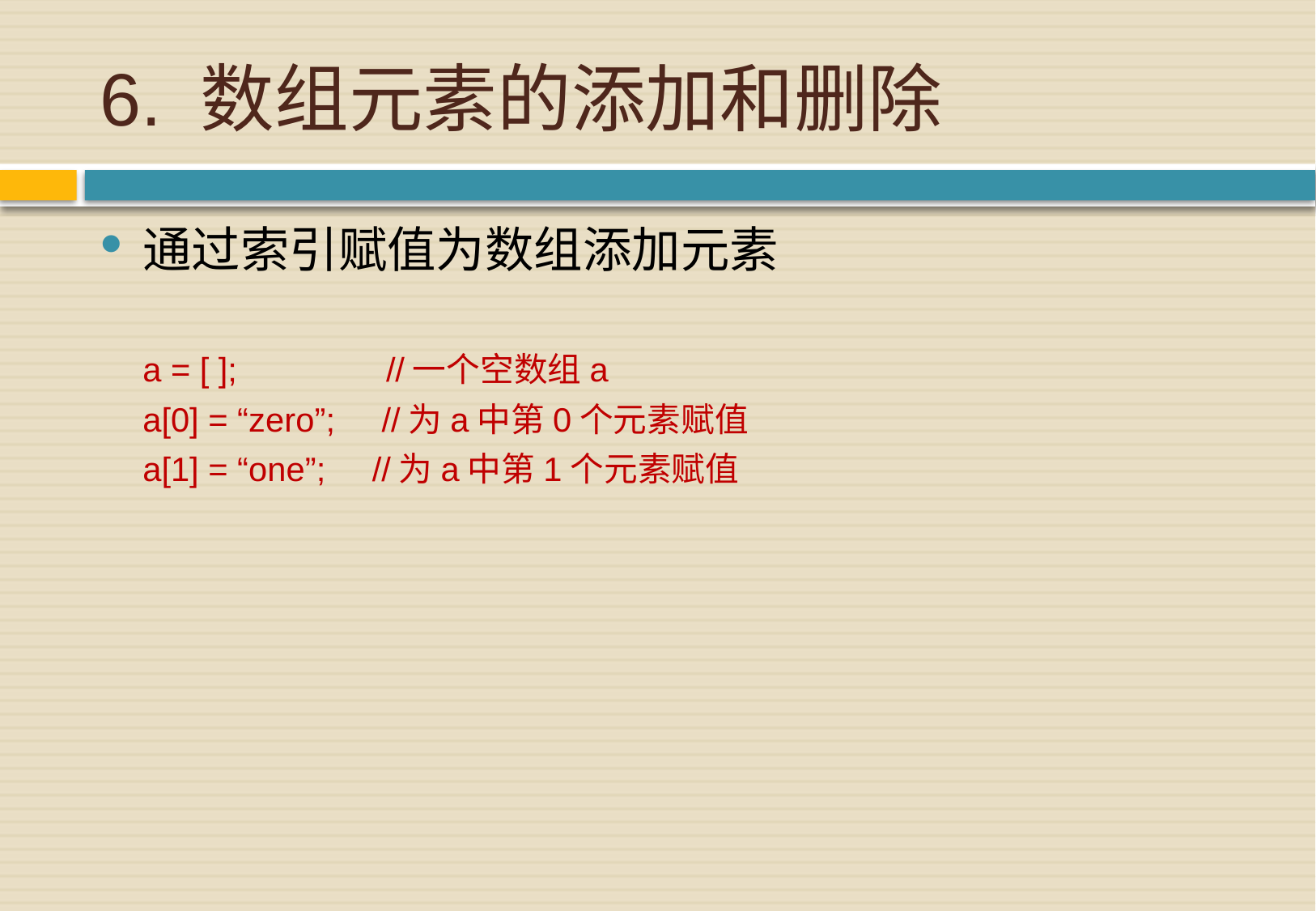

# 6. 数组元素的添加和删除
通过索引赋值为数组添加元素

a = [ ];                //一个空数组a
a[0] = “zero”;     //为a中第0个元素赋值
a[1] = “one”;     //为a中第1个元素赋值